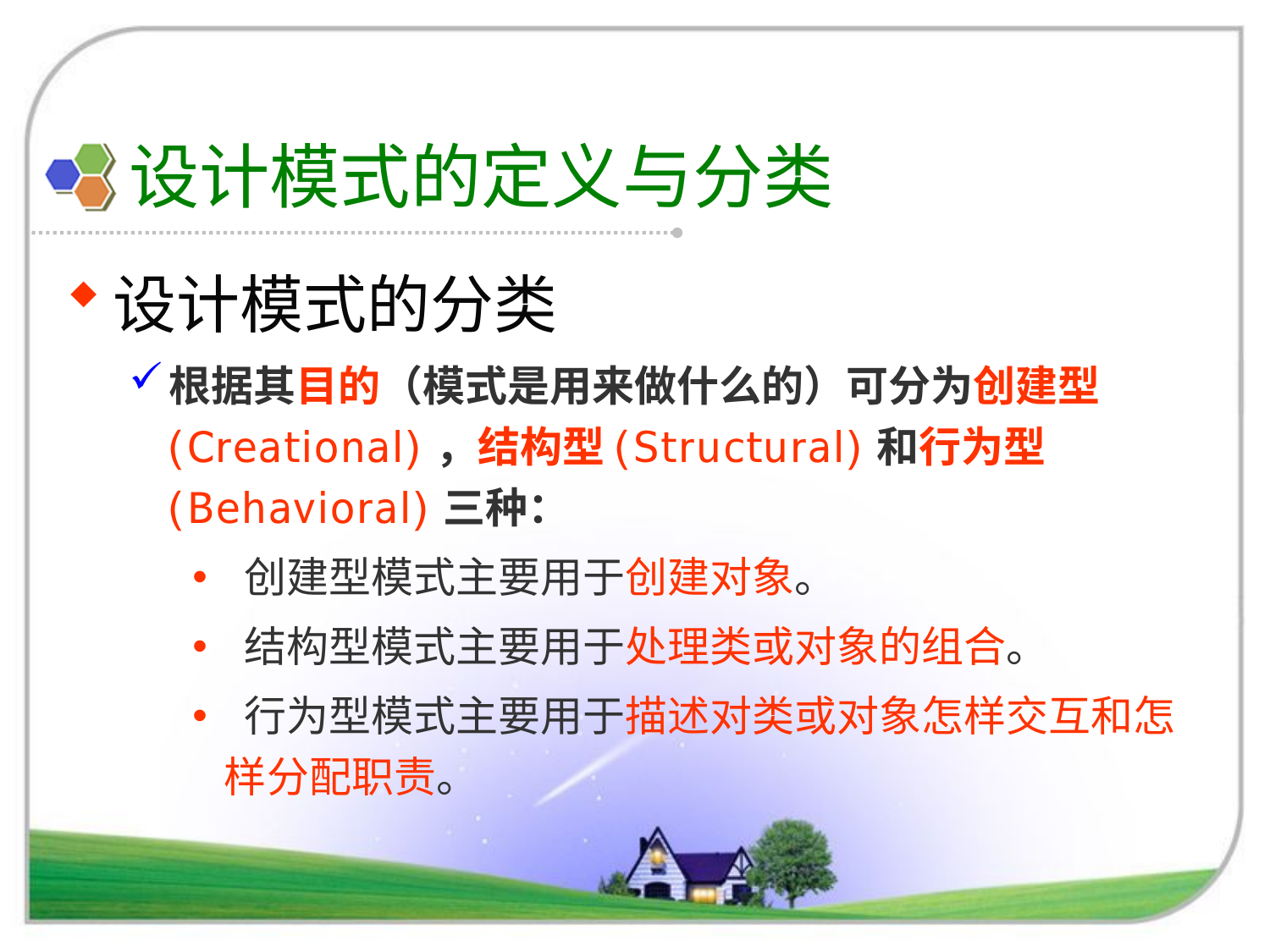

# 设计模式的定义与分类
设计模式的分类
根据其目的（模式是用来做什么的）可分为创建型(Creational)，结构型(Structural)和行为型(Behavioral)三种：
 创建型模式主要用于创建对象。
 结构型模式主要用于处理类或对象的组合。
 行为型模式主要用于描述对类或对象怎样交互和怎样分配职责。